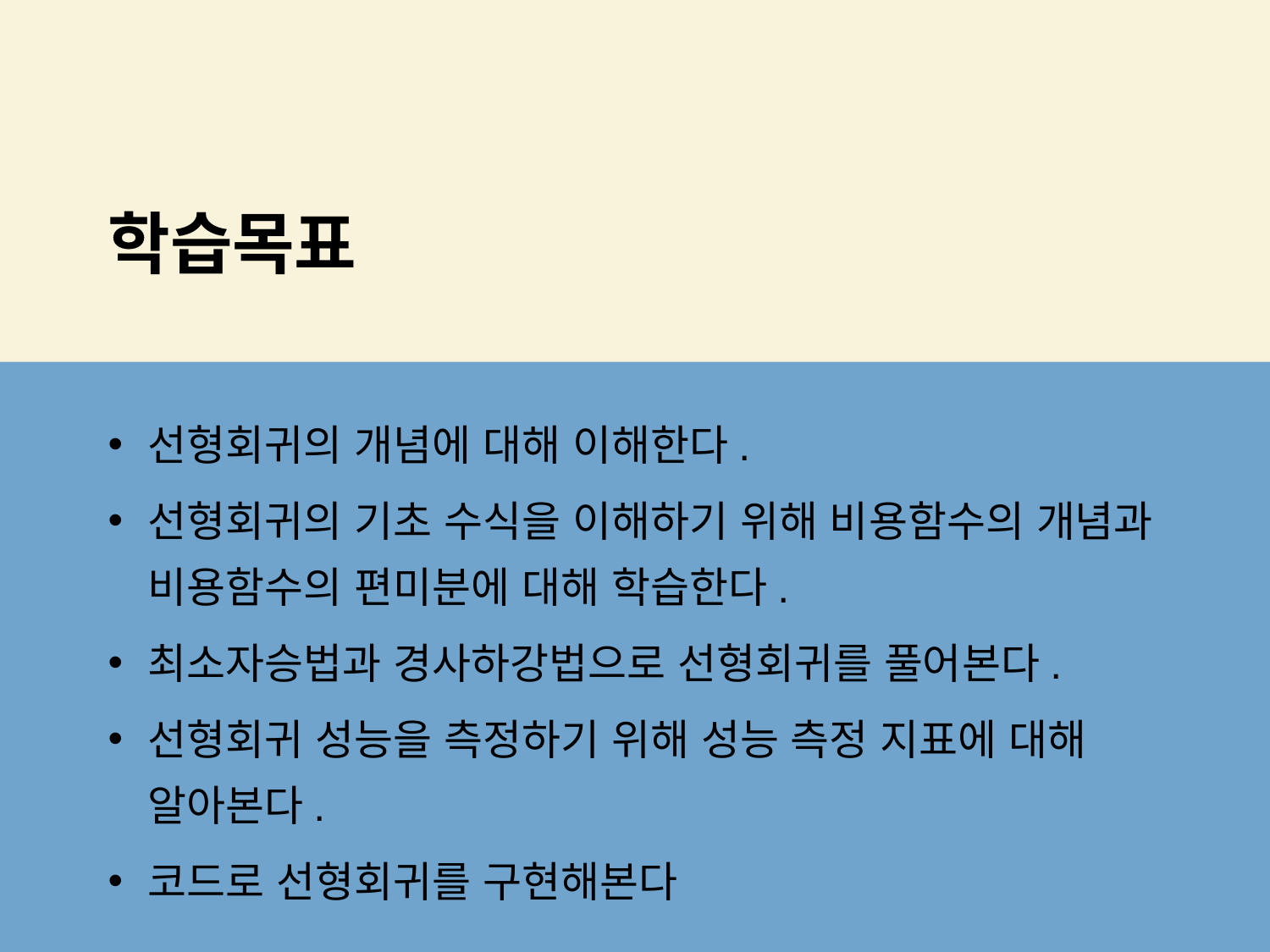

# 학습목표
선형회귀의 개념에 대해 이해한다.
선형회귀의 기초 수식을 이해하기 위해 비용함수의 개념과 비용함수의 편미분에 대해 학습한다.
최소자승법과 경사하강법으로 선형회귀를 풀어본다.
선형회귀 성능을 측정하기 위해 성능 측정 지표에 대해 알아본다.
코드로 선형회귀를 구현해본다